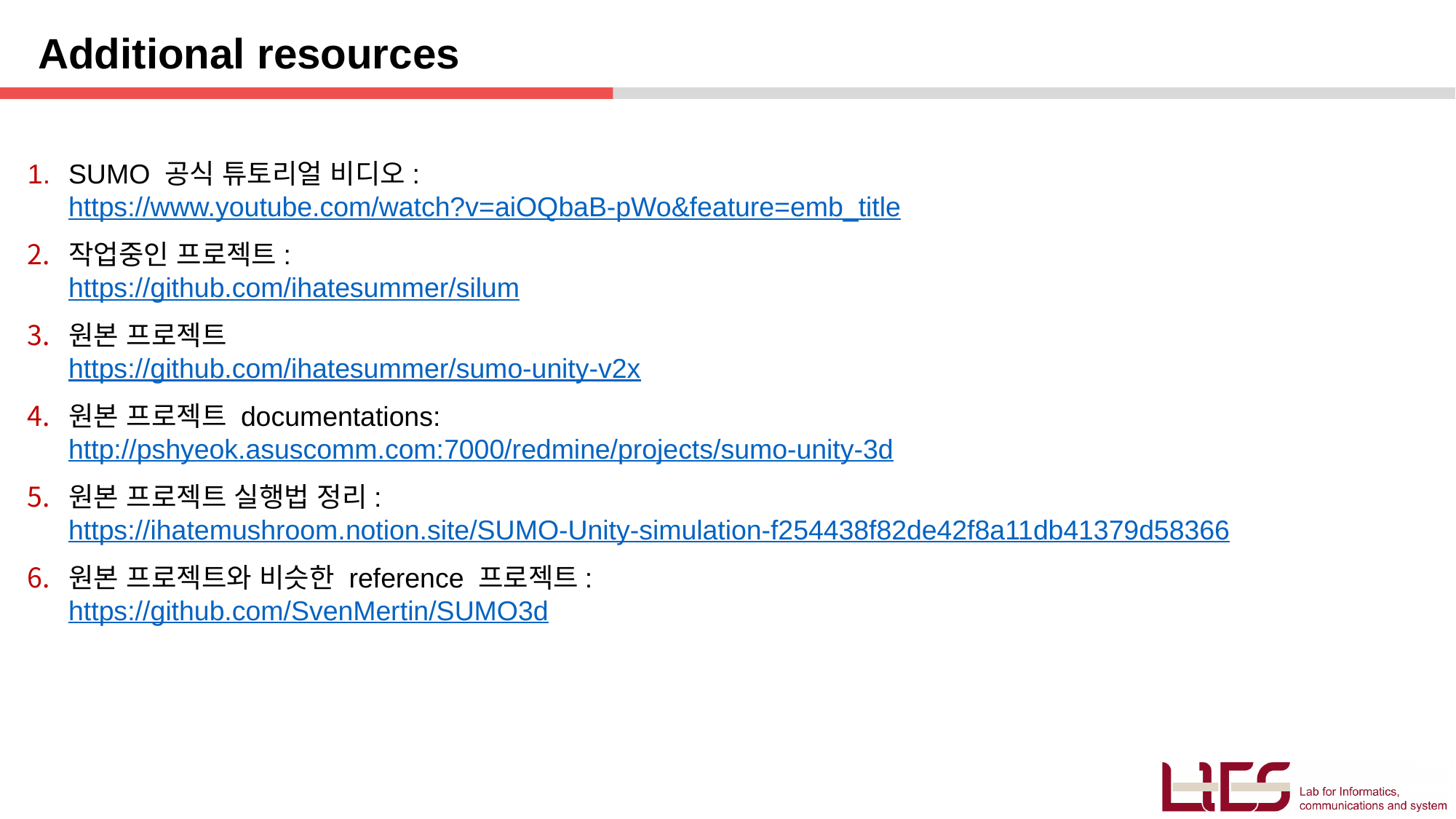

Additional resources
SUMO 공식 튜토리얼 비디오:
https://www.youtube.com/watch?v=aiOQbaB-pWo&feature=emb_title
작업중인 프로젝트:
https://github.com/ihatesummer/silum
원본 프로젝트
https://github.com/ihatesummer/sumo-unity-v2x
원본 프로젝트 documentations:
http://pshyeok.asuscomm.com:7000/redmine/projects/sumo-unity-3d
원본 프로젝트 실행법 정리:
https://ihatemushroom.notion.site/SUMO-Unity-simulation-f254438f82de42f8a11db41379d58366
원본 프로젝트와 비슷한 reference 프로젝트:
https://github.com/SvenMertin/SUMO3d